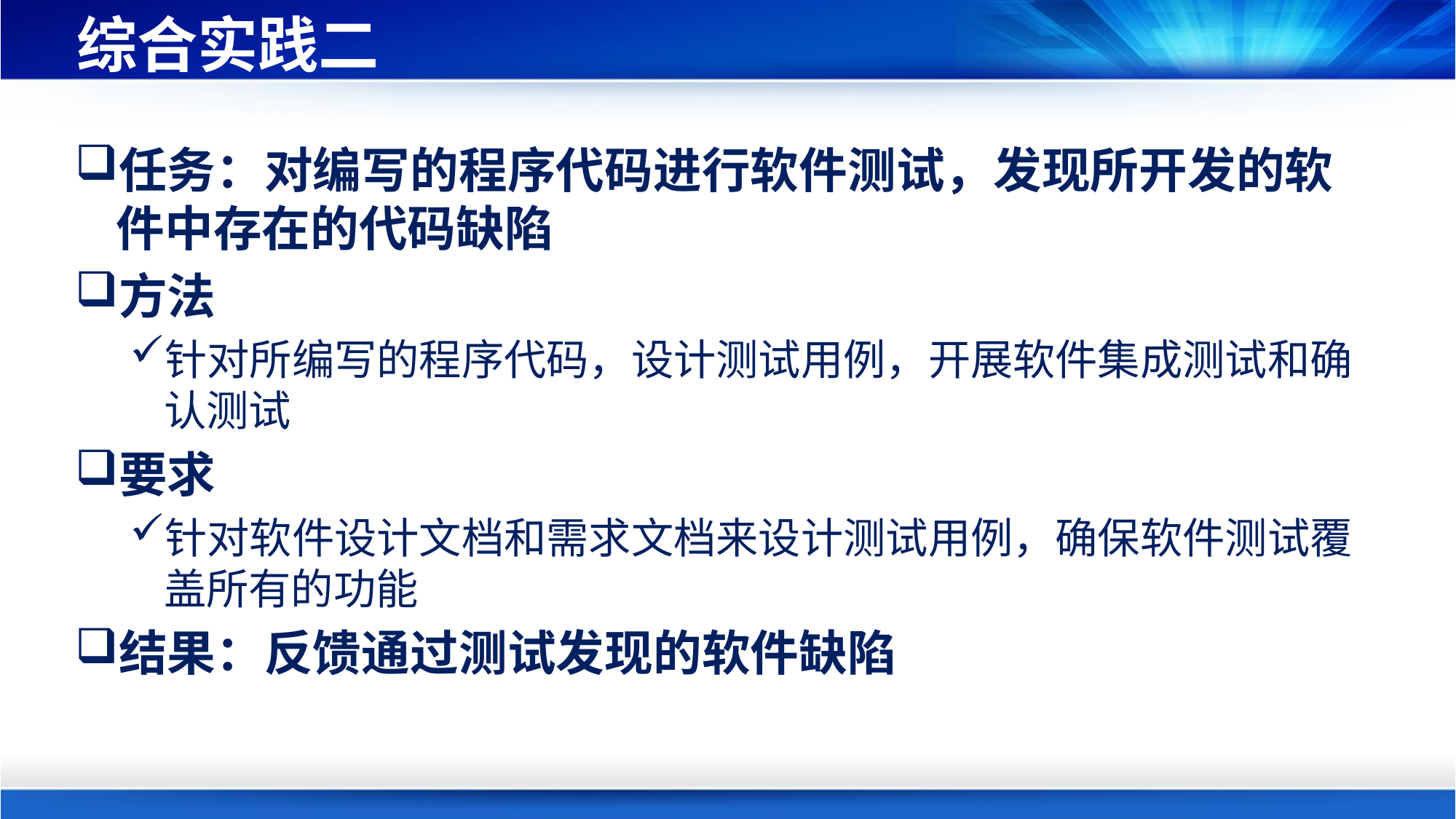

# 综合实践二
任务：对编写的程序代码进行软件测试，发现所开发的软件中存在的代码缺陷
方法
针对所编写的程序代码，设计测试用例，开展软件集成测试和确认测试
要求
针对软件设计文档和需求文档来设计测试用例，确保软件测试覆盖所有的功能
结果：反馈通过测试发现的软件缺陷